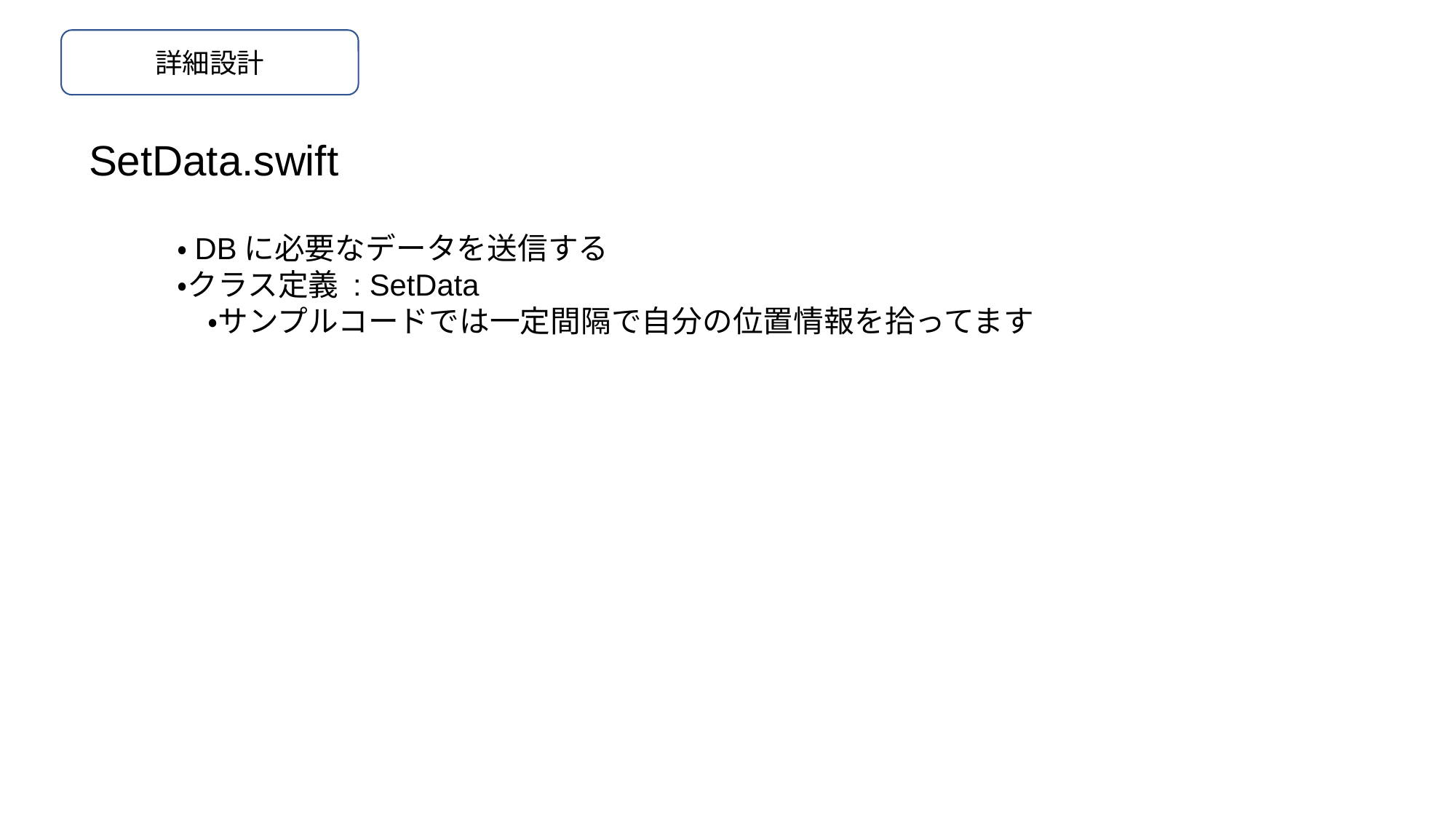

詳細設計
SetData.swift
・DBに必要なデータを送信する
・クラス定義 : SetData
　・サンプルコードでは一定間隔で自分の位置情報を拾ってます